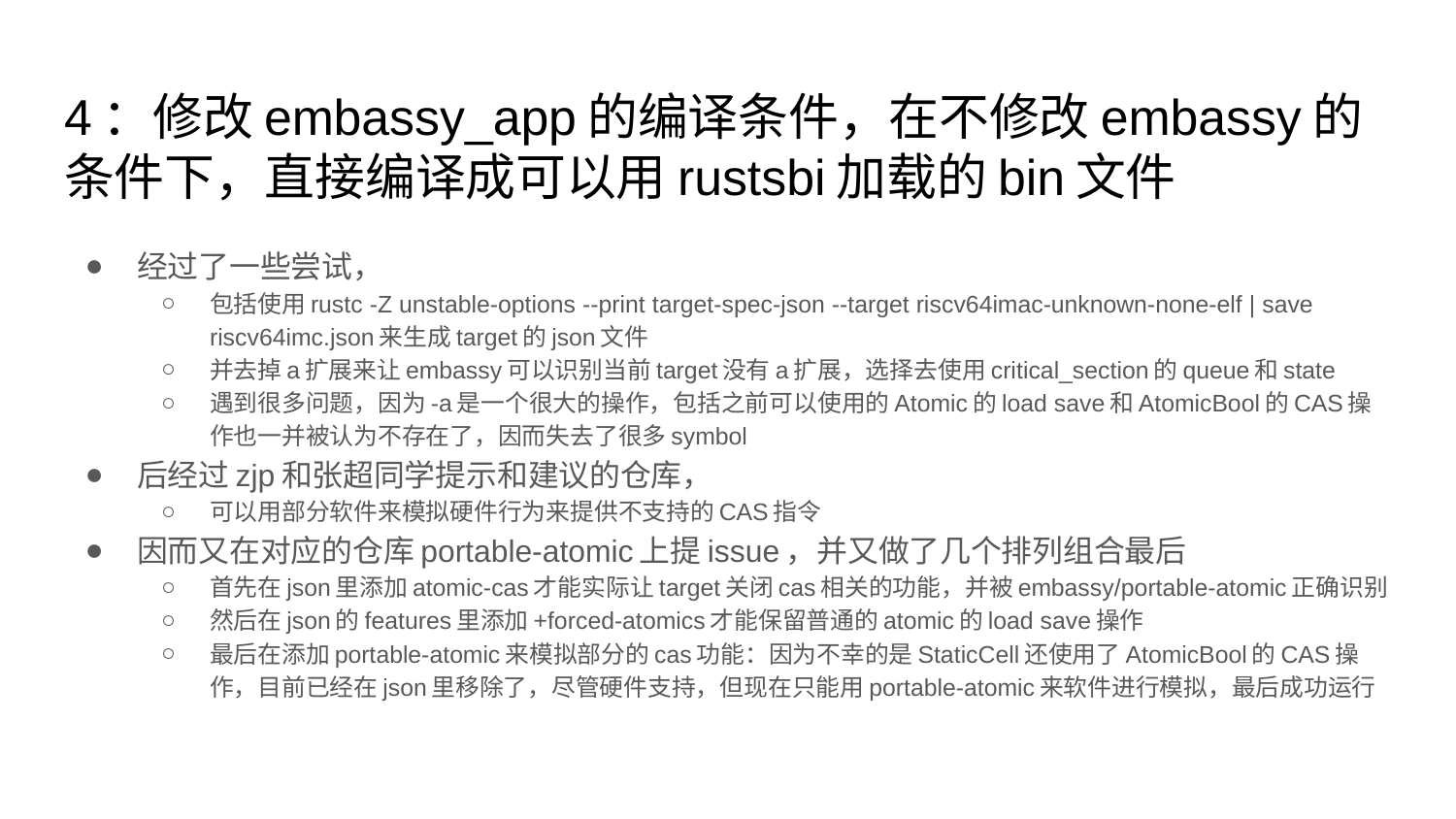

# 4：修改embassy_app的编译条件，在不修改embassy的条件下，直接编译成可以用rustsbi加载的bin文件
经过了一些尝试，
包括使用rustc -Z unstable-options --print target-spec-json --target riscv64imac-unknown-none-elf | save riscv64imc.json来生成target的json文件
并去掉a扩展来让embassy可以识别当前target没有a扩展，选择去使用critical_section的queue和state
遇到很多问题，因为-a是一个很大的操作，包括之前可以使用的Atomic的load save和AtomicBool的CAS操作也一并被认为不存在了，因而失去了很多symbol
后经过zjp和张超同学提示和建议的仓库，
可以用部分软件来模拟硬件行为来提供不支持的CAS指令
因而又在对应的仓库portable-atomic上提issue，并又做了几个排列组合最后
首先在json里添加atomic-cas才能实际让target关闭cas相关的功能，并被embassy/portable-atomic正确识别
然后在json的features里添加+forced-atomics才能保留普通的atomic的load save操作
最后在添加portable-atomic来模拟部分的cas功能：因为不幸的是StaticCell还使用了AtomicBool的CAS操作，目前已经在json里移除了，尽管硬件支持，但现在只能用portable-atomic来软件进行模拟，最后成功运行